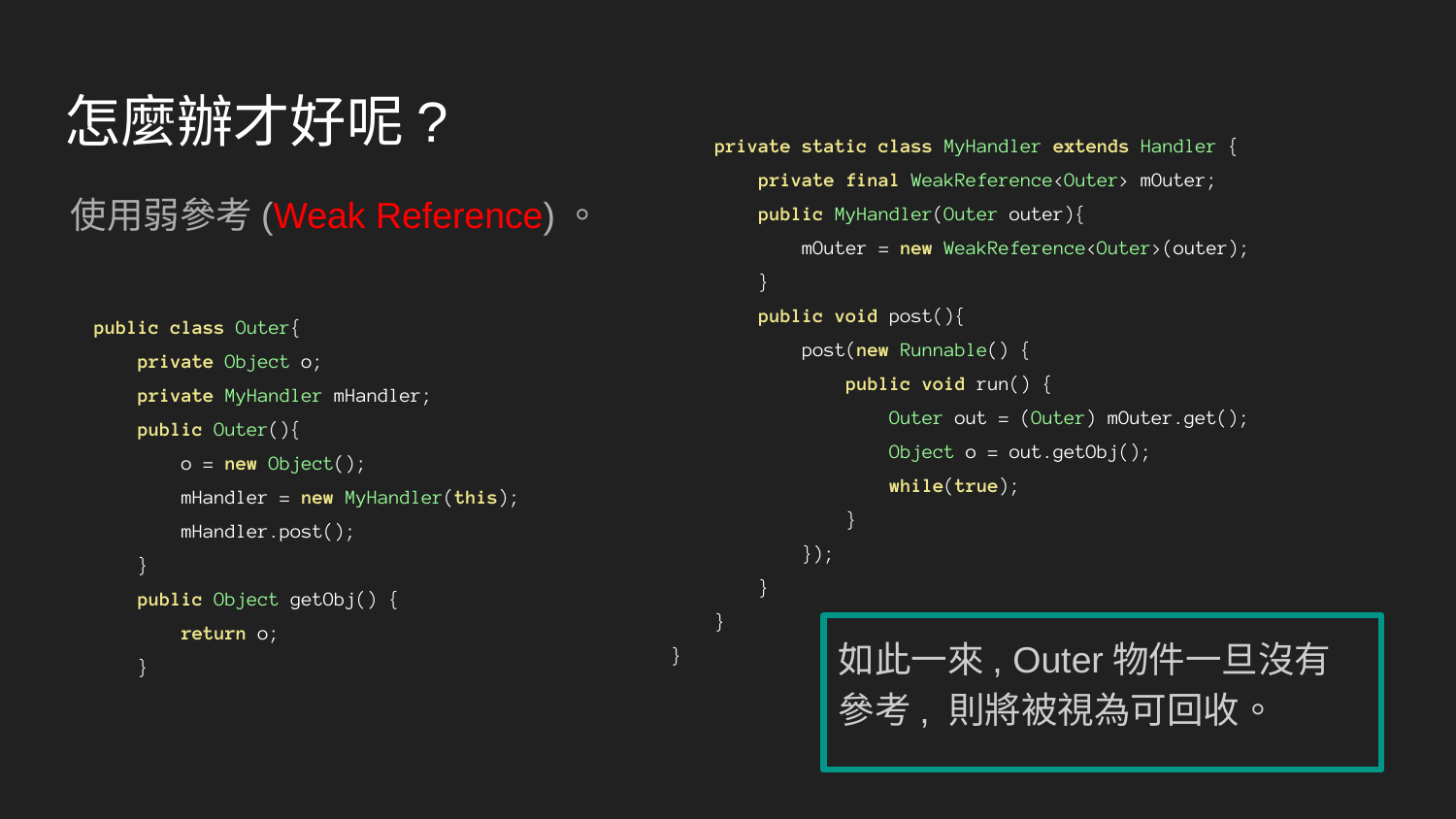

# 怎麼辦才好呢?
    private static class MyHandler extends Handler {
        private final WeakReference<Outer> mOuter;
        public MyHandler(Outer outer){
            mOuter = new WeakReference<Outer>(outer);
        }
        public void post(){
            post(new Runnable() {
                public void run() {
                    Outer out = (Outer) mOuter.get();
                    Object o = out.getObj();
                    while(true);
                }
            });
        }
    }
}
使用弱參考(Weak Reference)。
public class Outer{
    private Object o;
    private MyHandler mHandler;
    public Outer(){
        o = new Object();
        mHandler = new MyHandler(this);
        mHandler.post();
    }
    public Object getObj() {
        return o;
    }

如此一來, Outer物件一旦沒有參考, 則將被視為可回收。